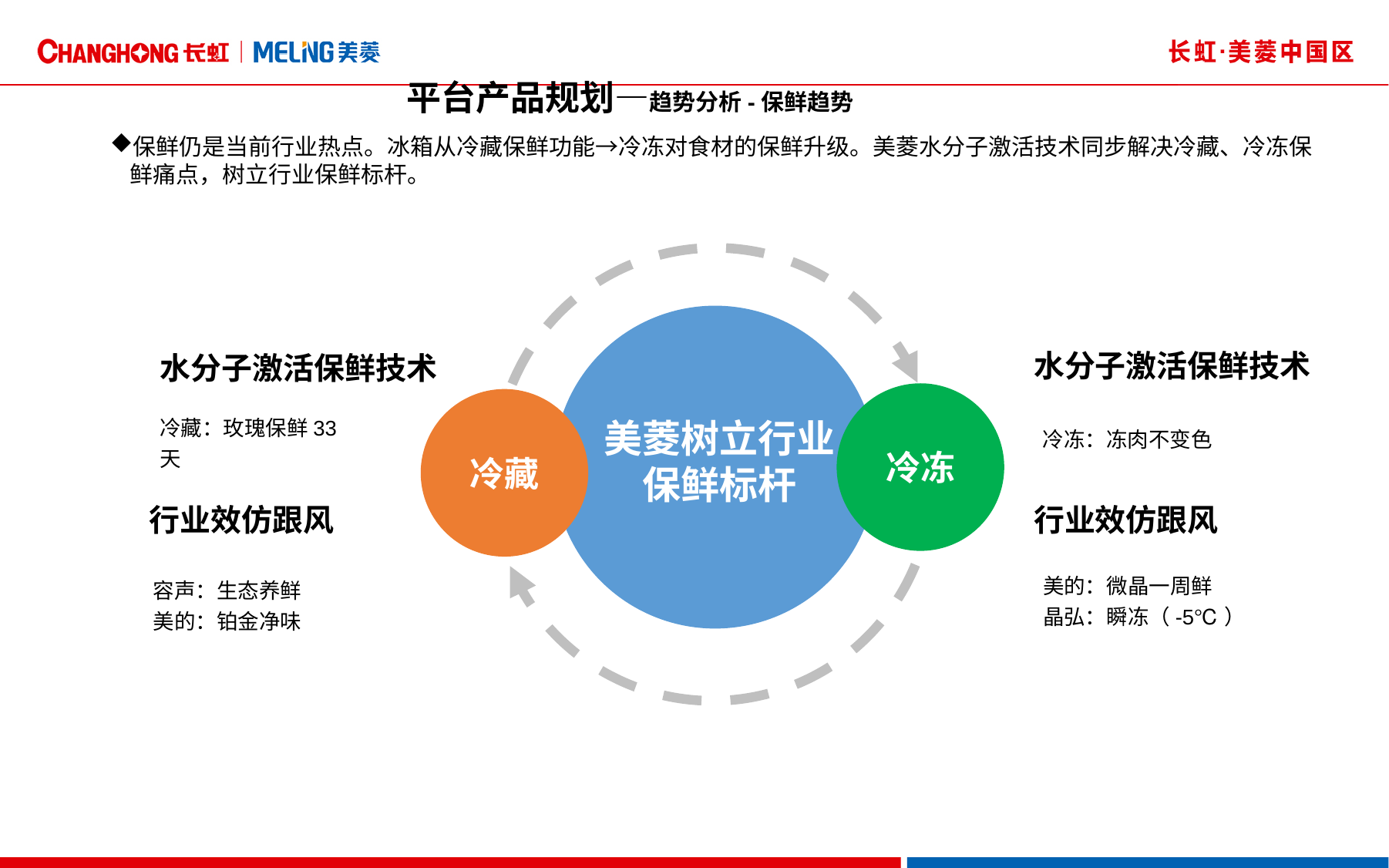

平台产品规划—趋势分析-保鲜趋势
保鲜仍是当前行业热点。冰箱从冷藏保鲜功能→冷冻对食材的保鲜升级。美菱水分子激活技术同步解决冷藏、冷冻保鲜痛点，树立行业保鲜标杆。

水分子激活保鲜技术
冷藏：玫瑰保鲜33天
行业效仿跟风
容声：生态养鲜
美的：铂金净味
水分子激活保鲜技术
冷冻：冻肉不变色
行业效仿跟风
美的：微晶一周鲜
晶弘：瞬冻（-5℃）
冷冻
冷藏
美菱树立行业
保鲜标杆